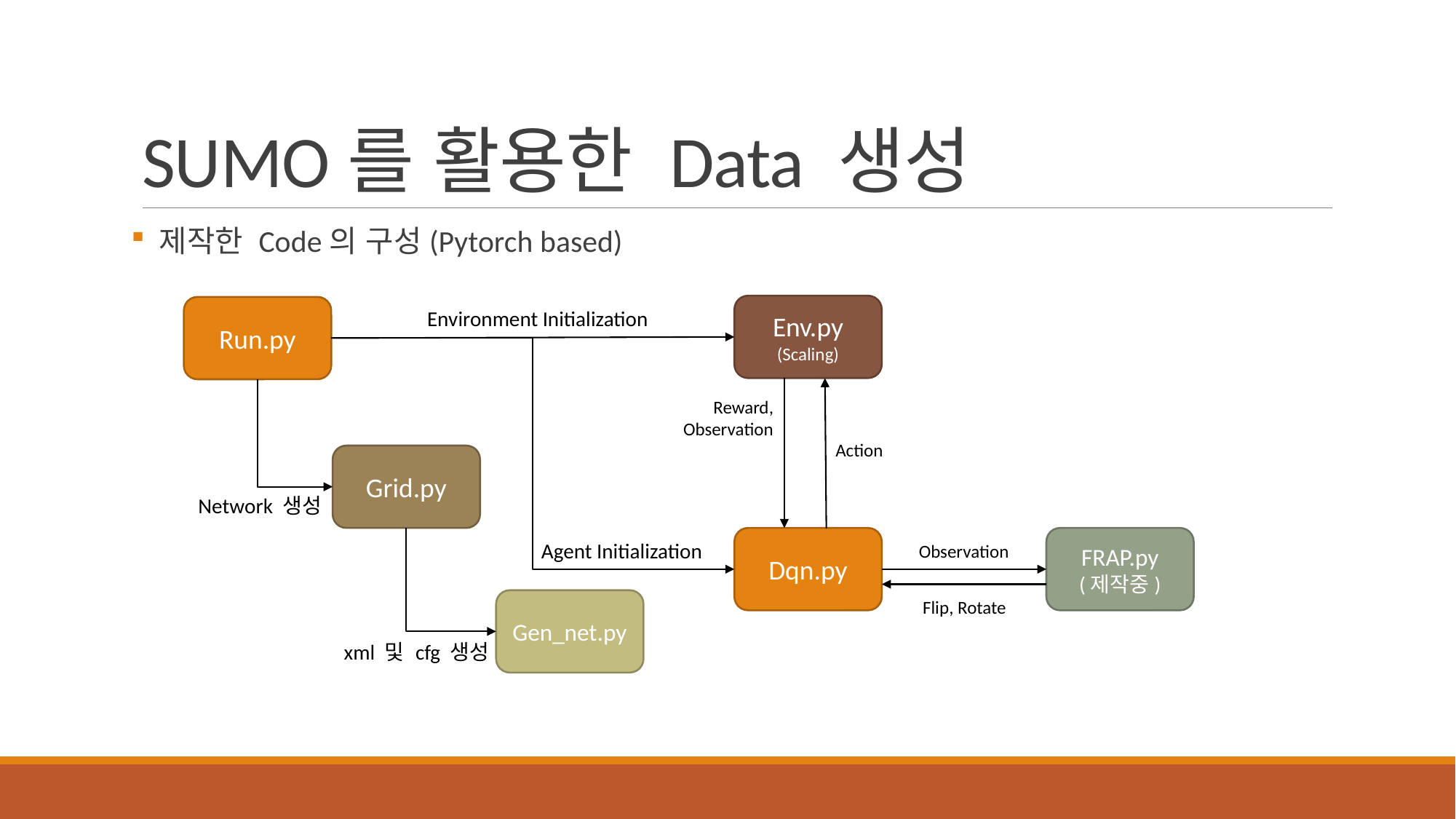

# SUMO를 활용한 Data 생성
 제작한 Code의 구성(Pytorch based)
Env.py
(Scaling)
Run.py
Environment Initialization
Reward, Observation
Action
Grid.py
Network 생성
Dqn.py
FRAP.py
(제작중)
Agent Initialization
Observation
Gen_net.py
Flip, Rotate
xml 및 cfg 생성